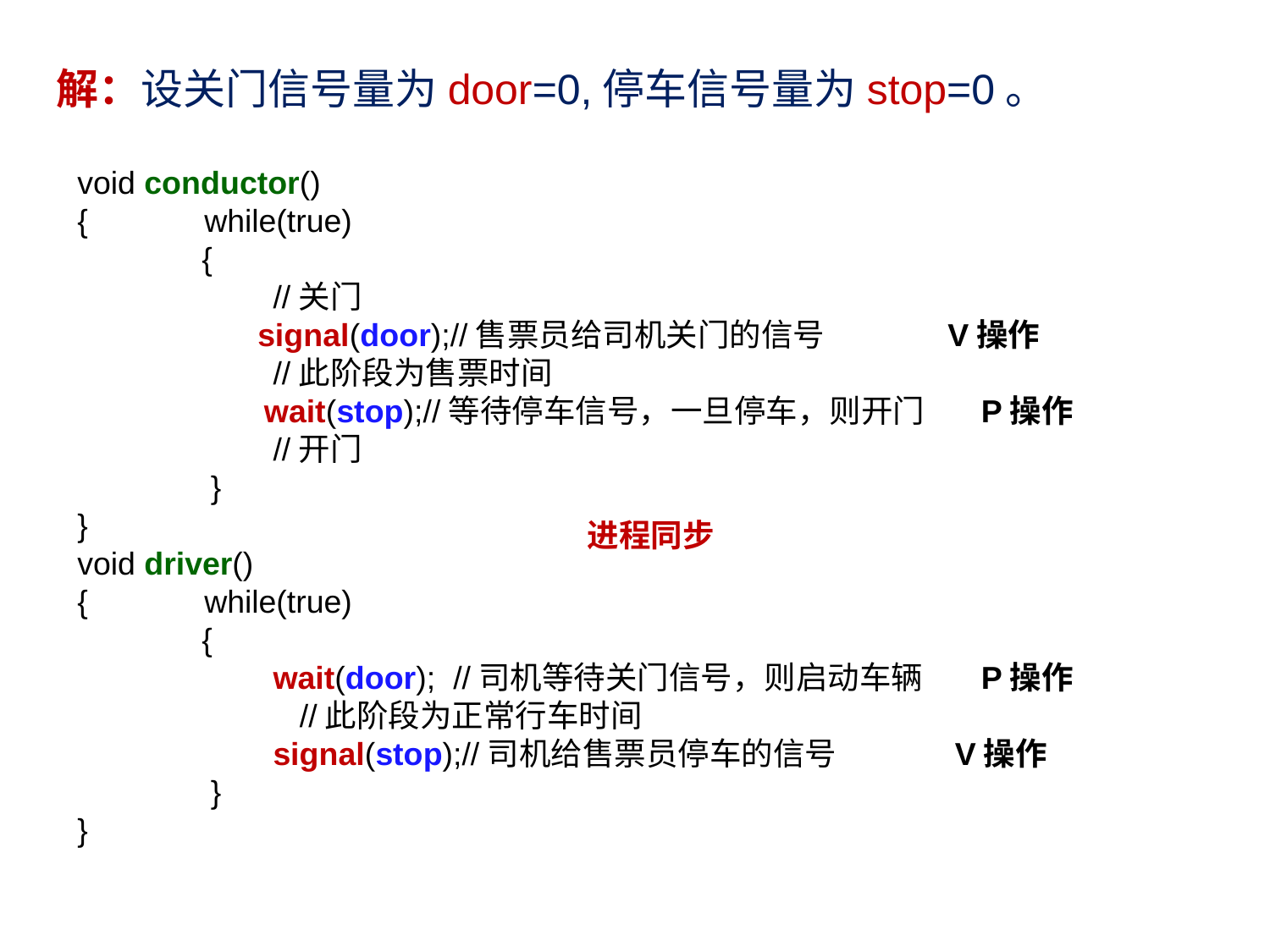

解：设关门信号量为door=0,停车信号量为stop=0。
void conductor()
{	while(true)
              {
                      //关门
	      signal(door);//售票员给司机关门的信号	              V操作
                      //此阶段为售票时间
                     wait(stop);//等待停车信号，一旦停车，则开门	 P操作
                      //开门
               }
}
void driver()
{	while(true)
              {
                      wait(door);  //司机等待关门信号，则启动车辆	 P操作
                         //此阶段为正常行车时间
                      signal(stop);//司机给售票员停车的信号	               V操作
               }
}
进程同步